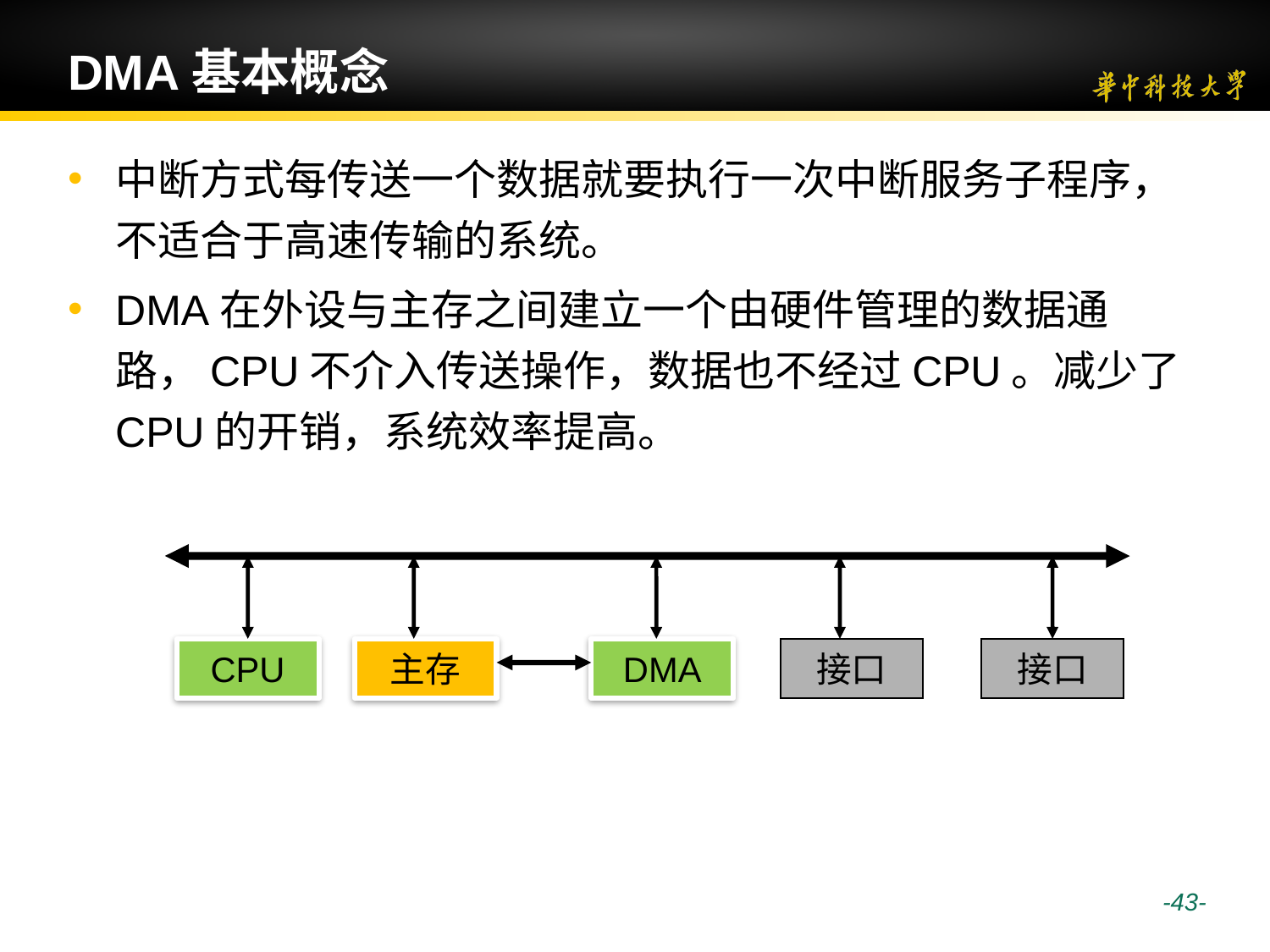

# DMA基本概念
中断方式每传送一个数据就要执行一次中断服务子程序，不适合于高速传输的系统。
DMA在外设与主存之间建立一个由硬件管理的数据通路，CPU不介入传送操作，数据也不经过CPU。减少了CPU的开销，系统效率提高。

CPU
主存
DMA
接口
接口

 -43-